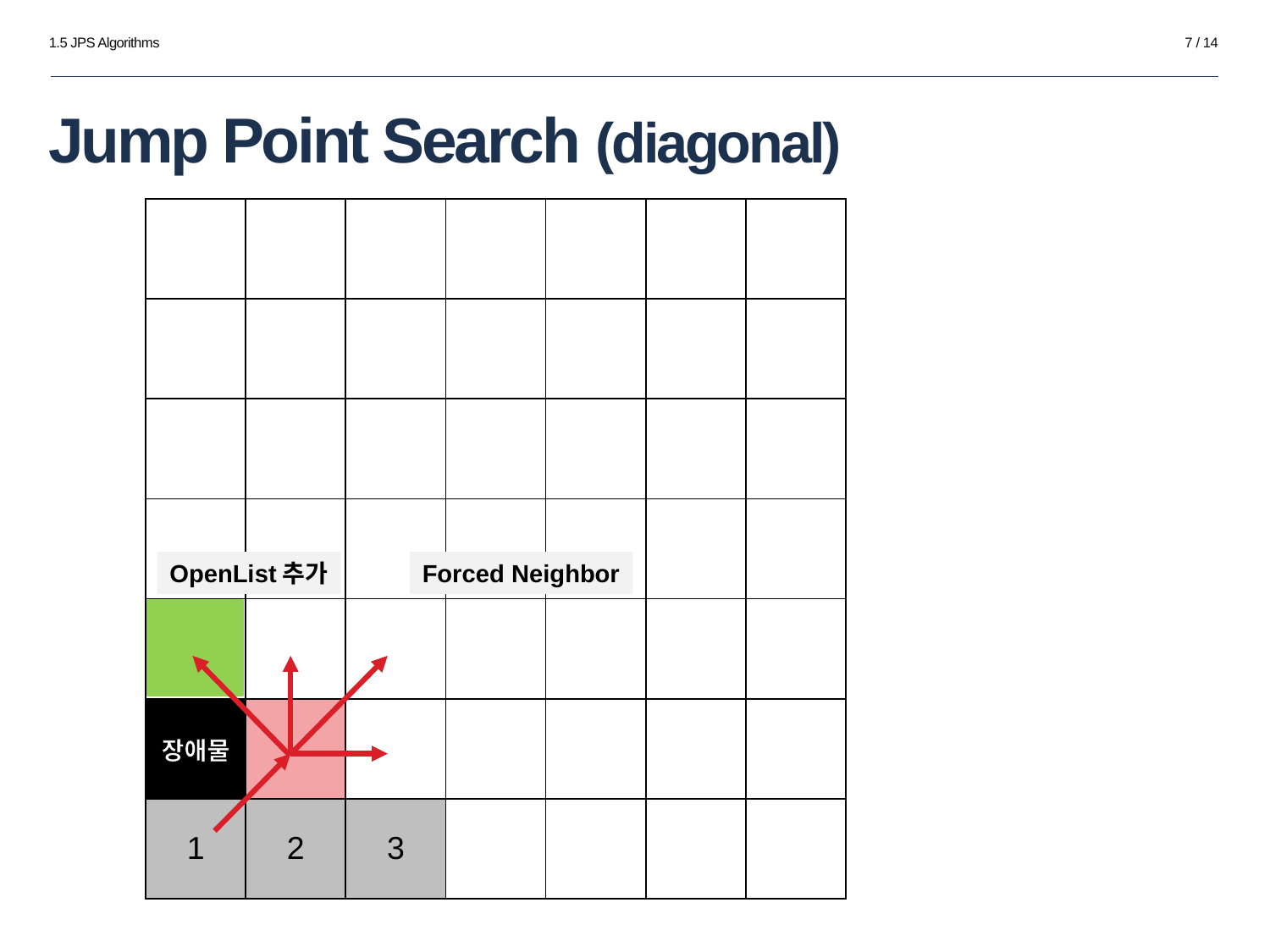

1.5 JPS Algorithms
7 / 14
# Jump Point Search (diagonal)
|  |  |  |  |  |  |  |
| --- | --- | --- | --- | --- | --- | --- |
|  |  |  |  |  |  |  |
|  |  |  |  |  |  |  |
|  |  |  |  |  |  |  |
|  |  |  |  |  |  |  |
| 장애물 |  |  |  |  |  |  |
| 1 | 2 | 3 |  |  |  |  |
Forced Neighbor
OpenList추가